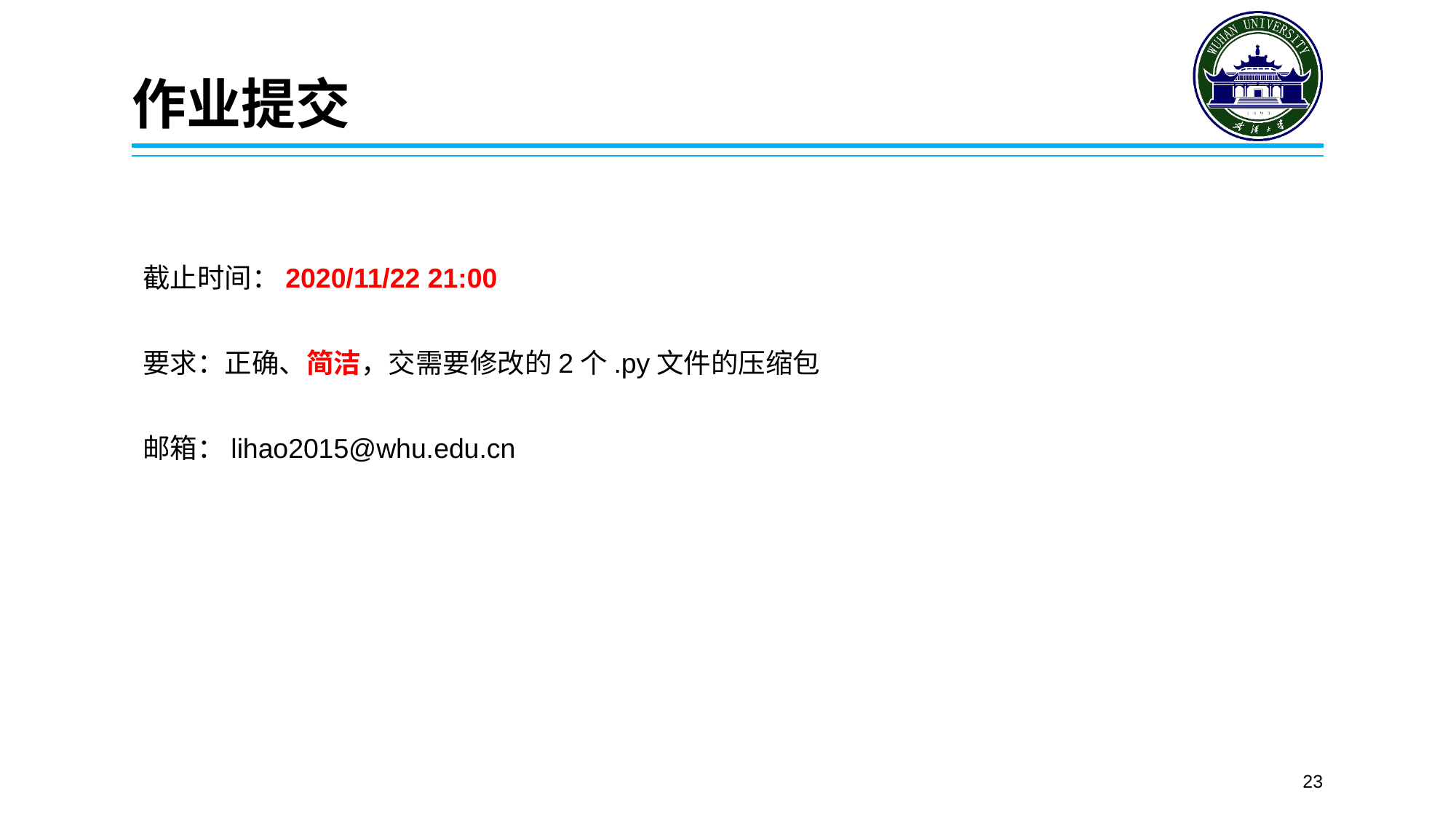

# 作业提交
截止时间：2020/11/22 21:00
要求：正确、简洁，交需要修改的2个.py文件的压缩包
邮箱：lihao2015@whu.edu.cn
23